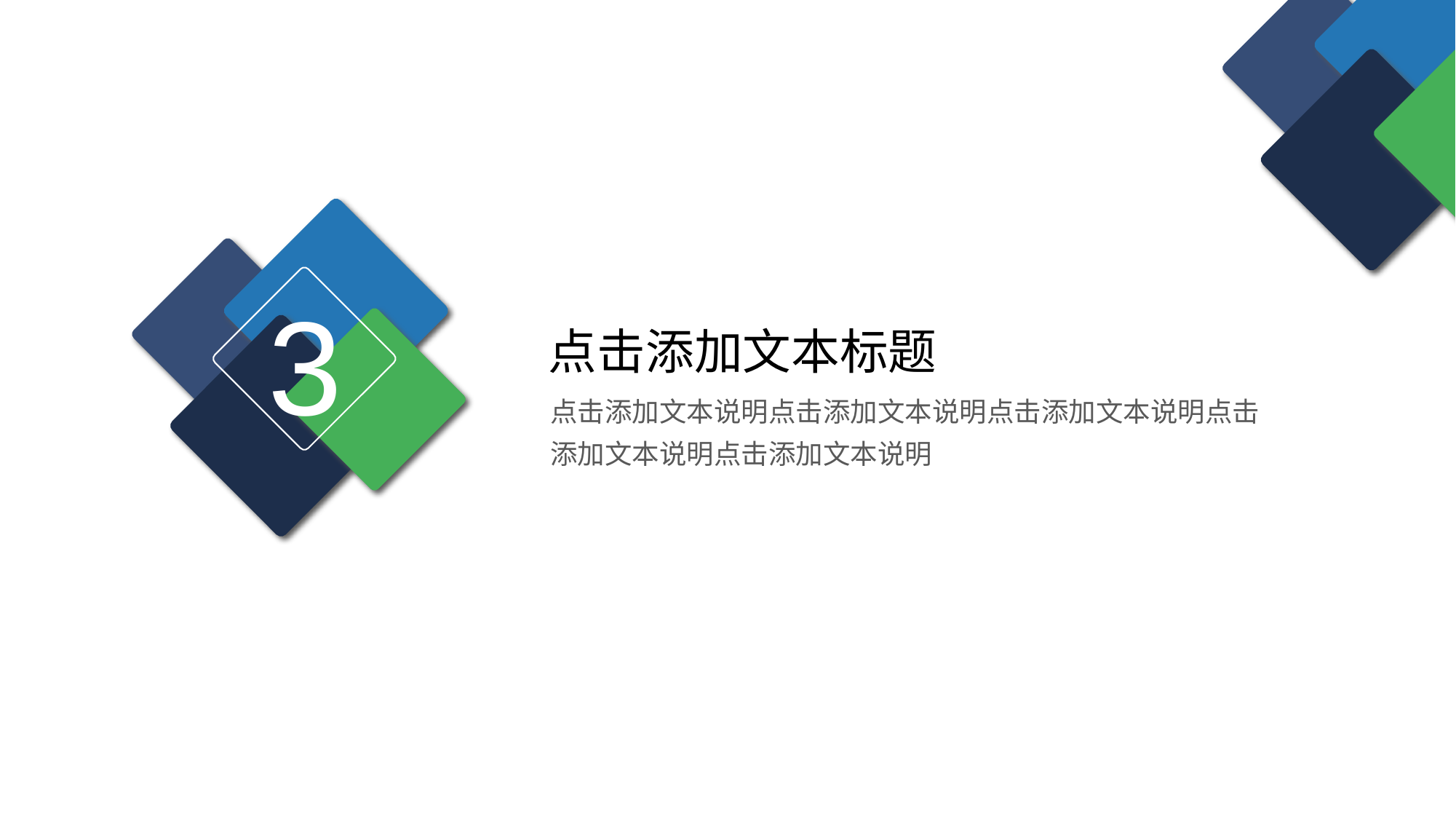

3

点击添加文本标题
点击添加文本说明点击添加文本说明点击添加文本说明点击添加文本说明点击添加文本说明